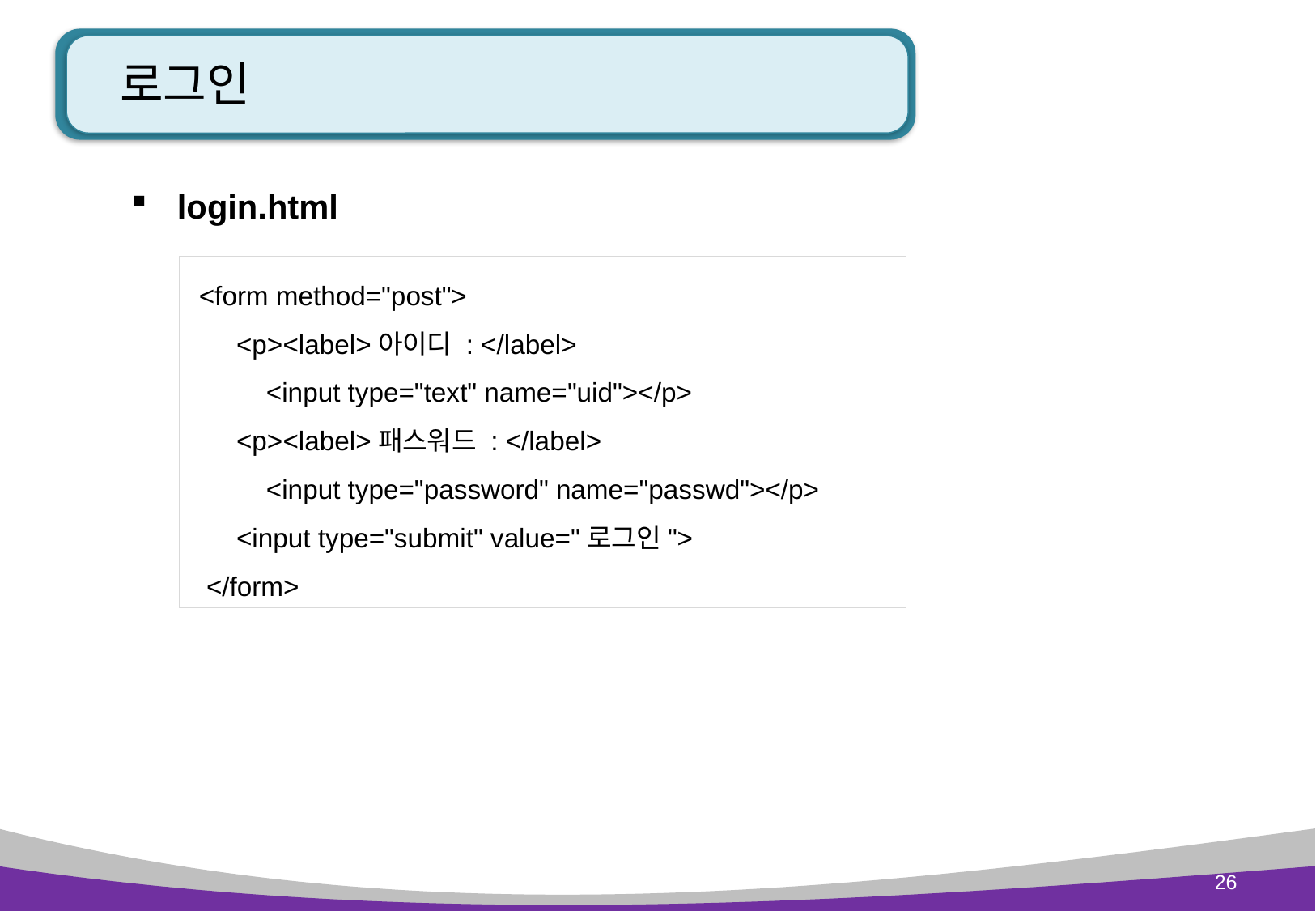

# 로그인
login.html
 <form method="post">
      <p><label>아이디 : </label>
          <input type="text" name="uid"></p>
      <p><label>패스워드 : </label>
          <input type="password" name="passwd"></p>
      <input type="submit" value="로그인">
  </form>
26